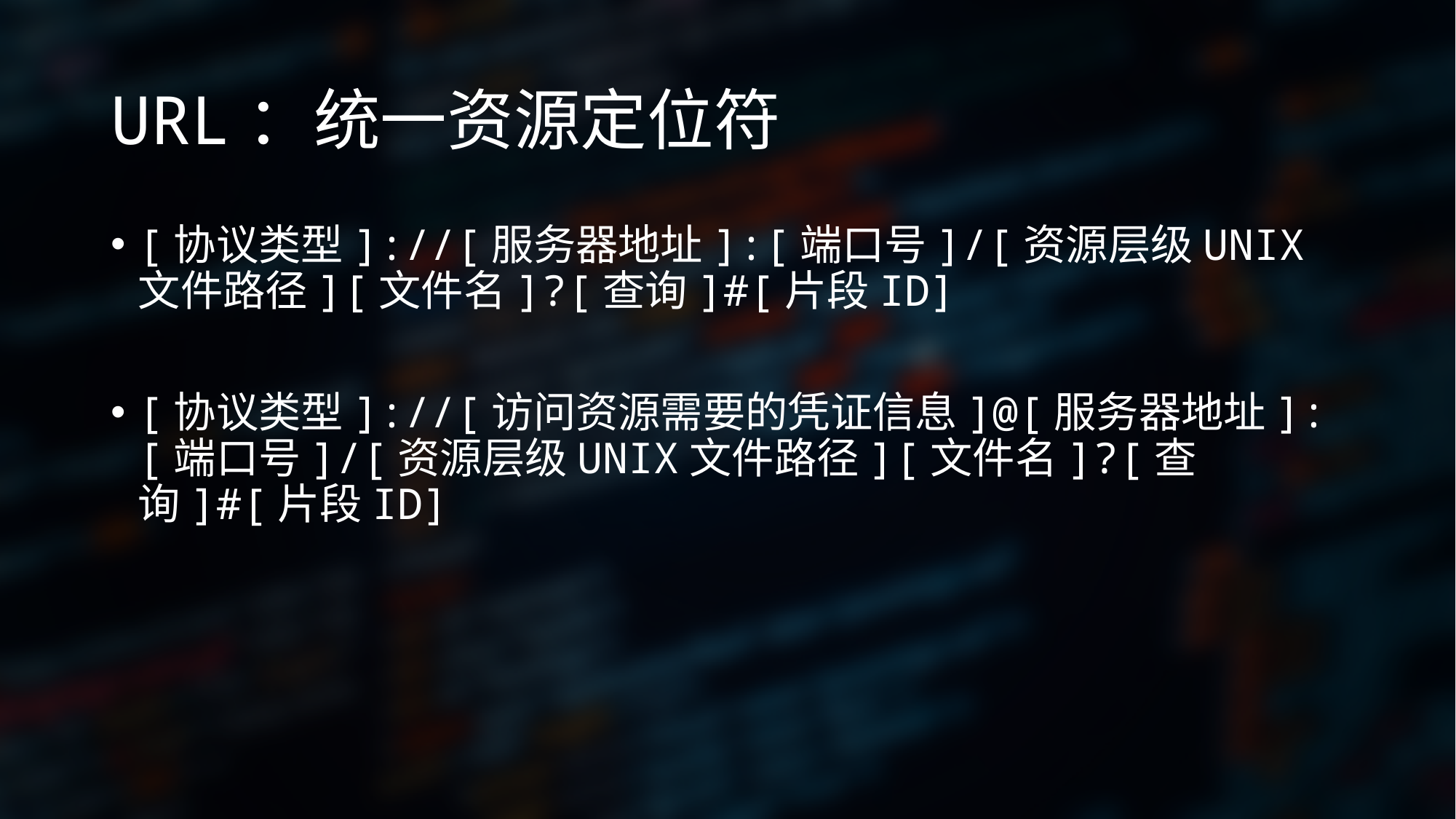

# URL：统一资源定位符
[协议类型]://[服务器地址]:[端口号]/[资源层级UNIX文件路径][文件名]?[查询]#[片段ID]

[协议类型]://[访问资源需要的凭证信息]@[服务器地址]:[端口号]/[资源层级UNIX文件路径][文件名]?[查询]#[片段ID]